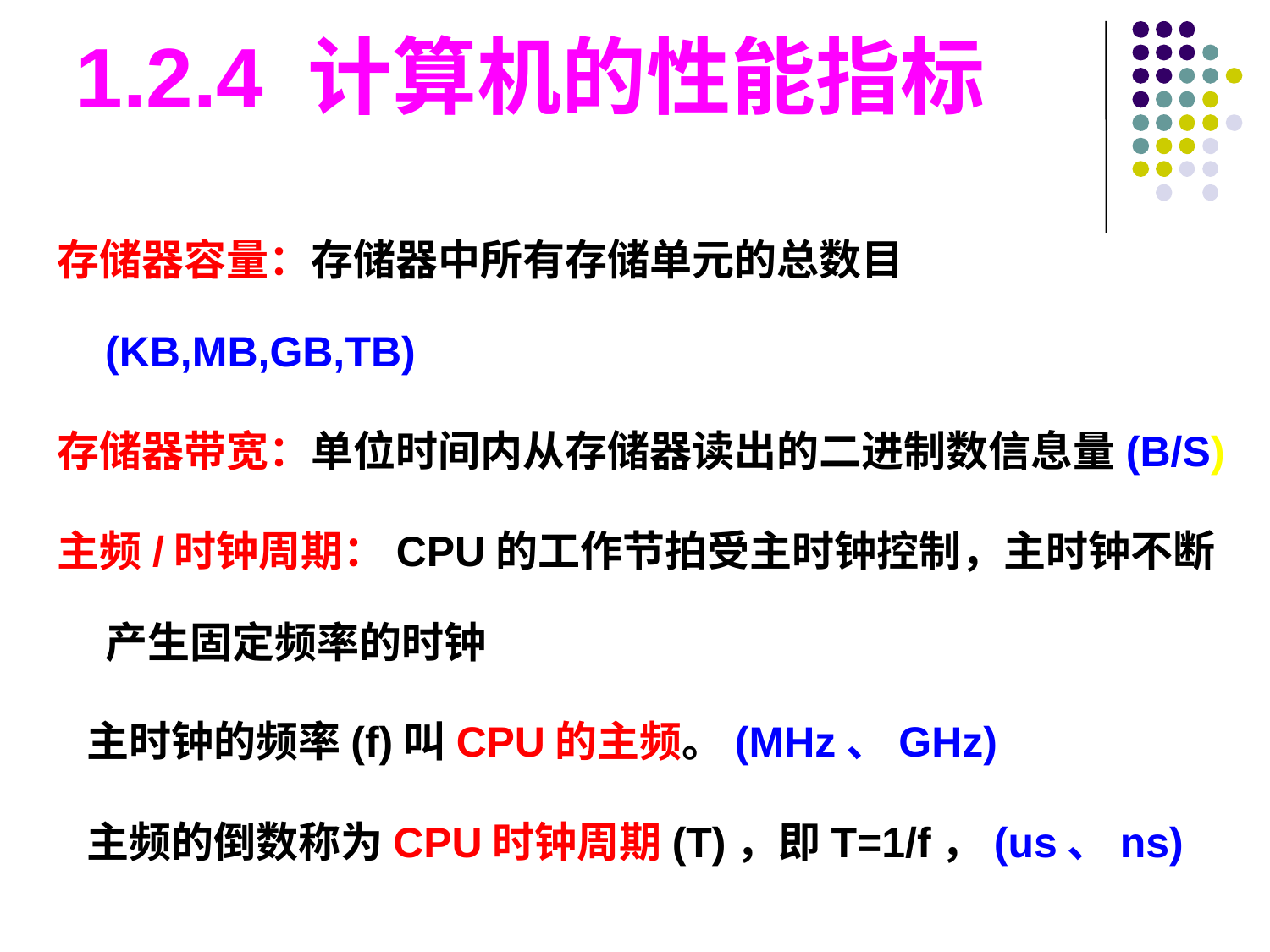

# 1.2.4 计算机的性能指标
存储器容量：存储器中所有存储单元的总数目 (KB,MB,GB,TB)
存储器带宽：单位时间内从存储器读出的二进制数信息量(B/S)
主频/时钟周期：CPU的工作节拍受主时钟控制，主时钟不断产生固定频率的时钟
  主时钟的频率(f)叫CPU的主频。(MHz、GHz)
  主频的倒数称为CPU时钟周期(T)，即T=1/f，(us、ns)